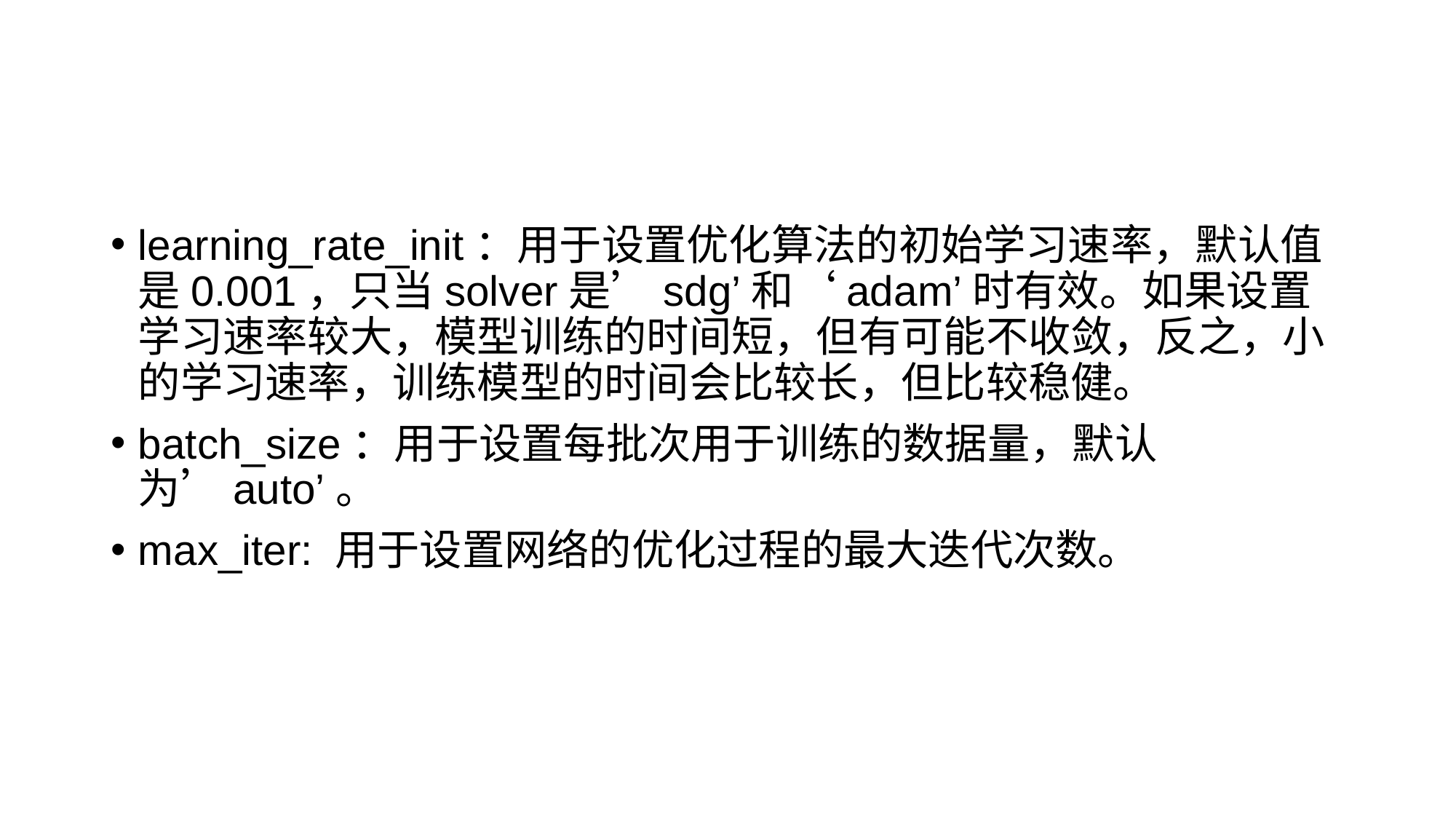

#
learning_rate_init：用于设置优化算法的初始学习速率，默认值是0.001，只当solver是’sdg’和‘adam’时有效。如果设置学习速率较大，模型训练的时间短，但有可能不收敛，反之，小的学习速率，训练模型的时间会比较长，但比较稳健。
batch_size：用于设置每批次用于训练的数据量，默认为’auto’。
max_iter: 用于设置网络的优化过程的最大迭代次数。